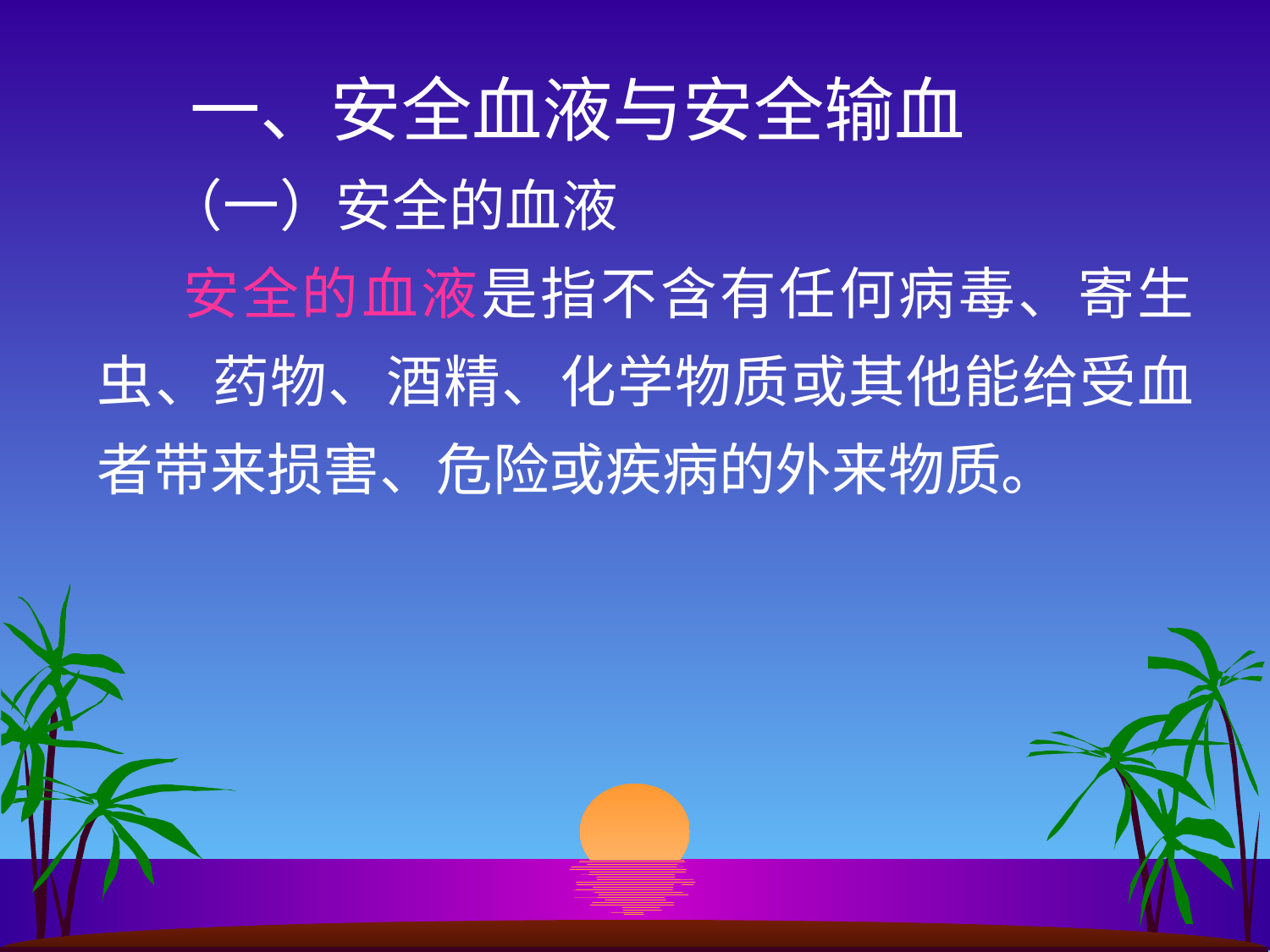

一、安全血液与安全输血
   （一）安全的血液
  安全的血液是指不含有任何病毒、寄生虫、药物、酒精、化学物质或其他能给受血者带来损害、危险或疾病的外来物质。
#